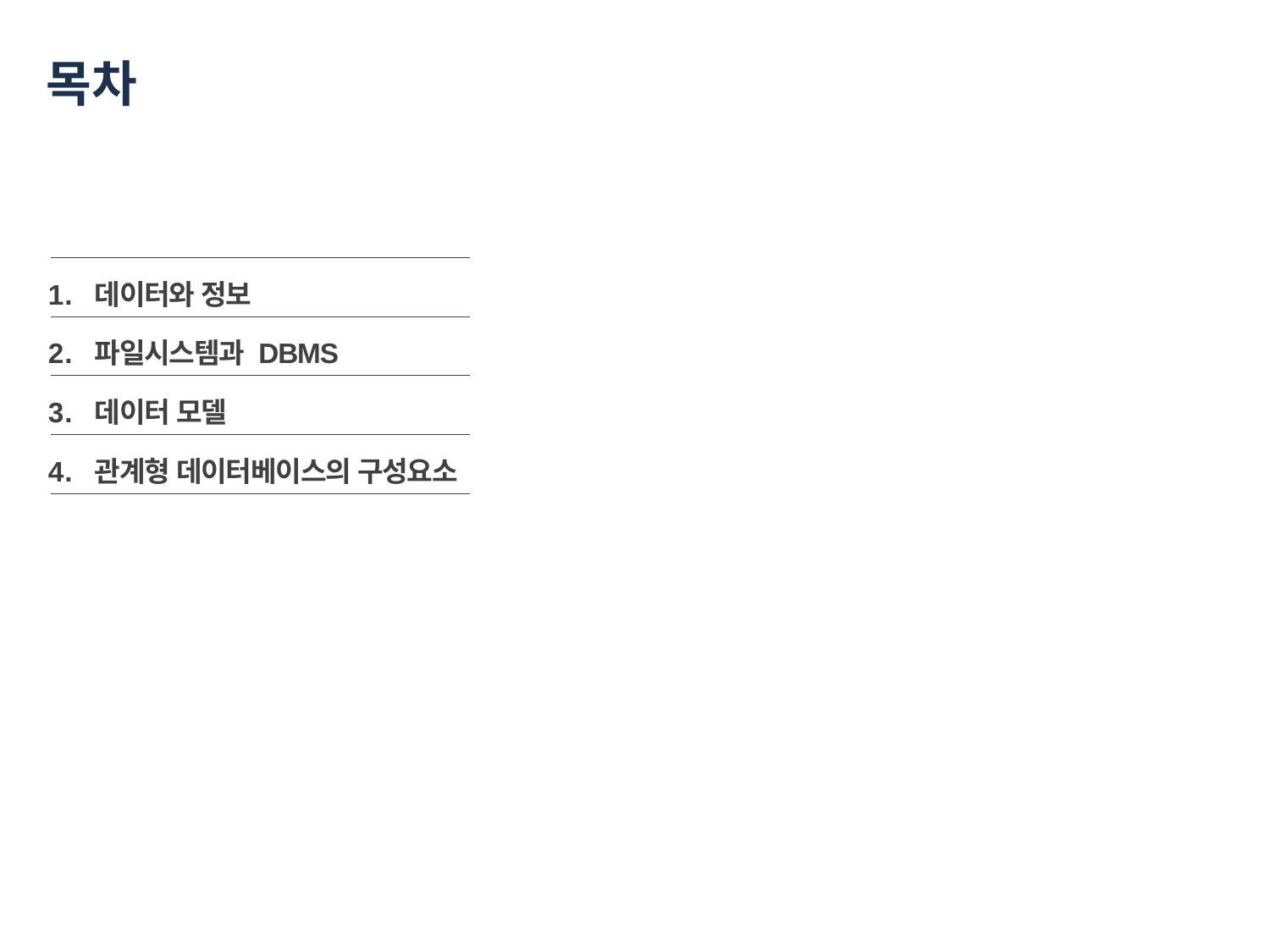

# 목차
데이터와 정보
파일시스템과 DBMS
데이터 모델
관계형 데이터베이스의 구성요소